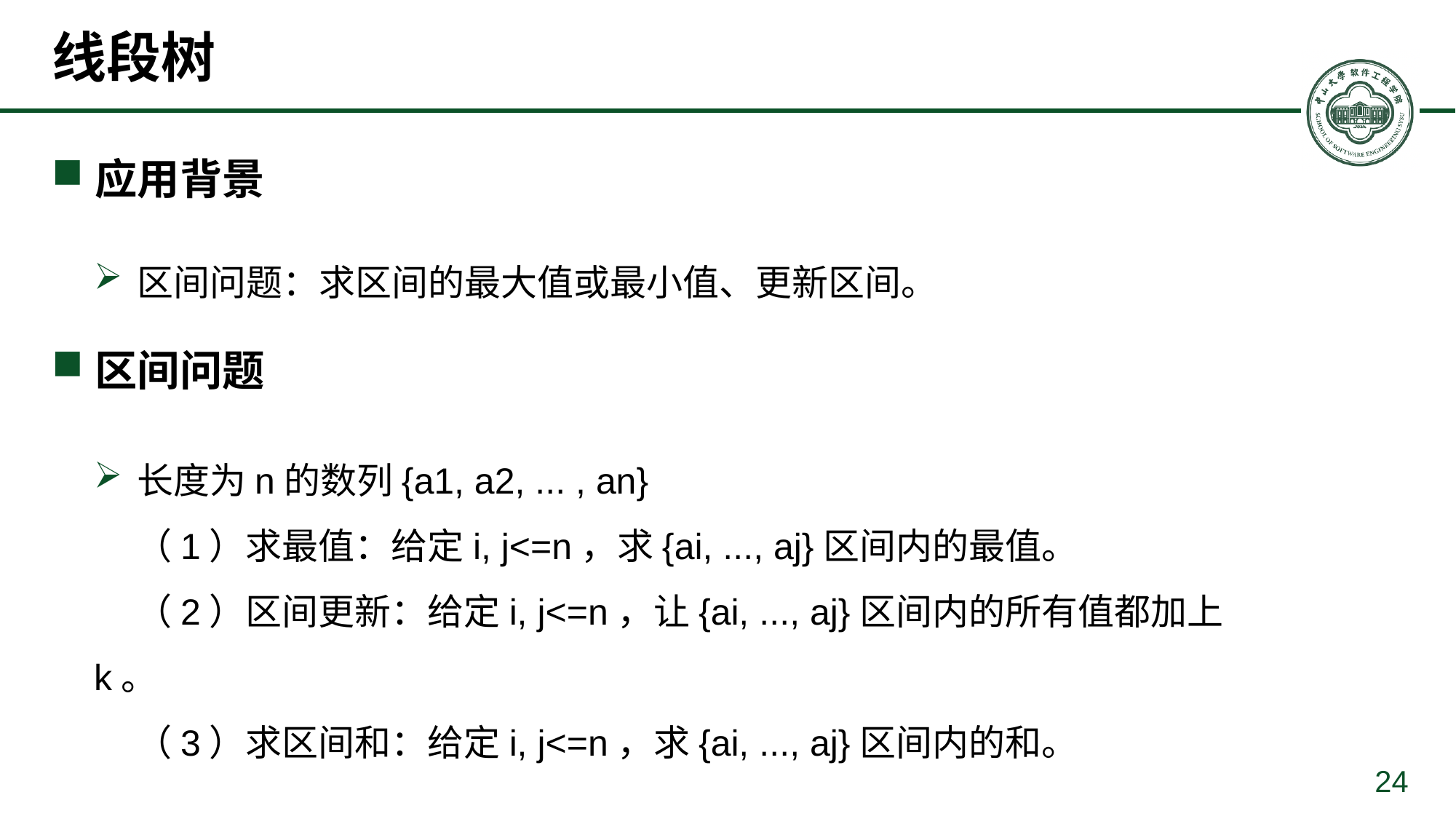

# 线段树
应用背景
区间问题：求区间的最大值或最小值、更新区间。

区间问题
长度为n的数列{a1, a2, ... , an}
    （1）求最值：给定i, j<=n，求{ai, ..., aj}区间内的最值。
    （2）区间更新：给定i, j<=n，让{ai, ..., aj}区间内的所有值都加上k。
    （3）求区间和：给定i, j<=n，求{ai, ..., aj}区间内的和。

24